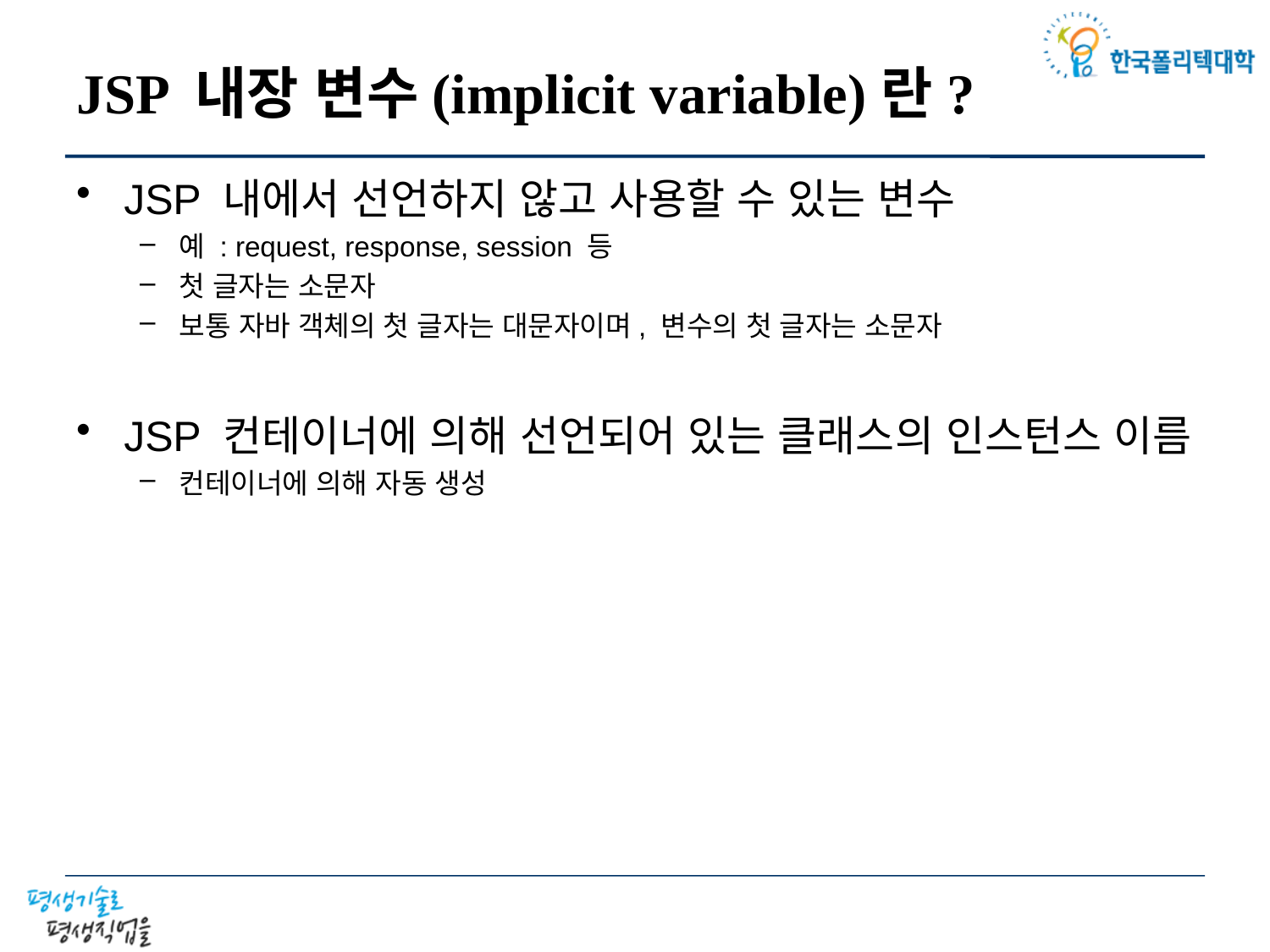

# JSP 내장 변수(implicit variable)란?
JSP 내에서 선언하지 않고 사용할 수 있는 변수
예 : request, response, session 등
첫 글자는 소문자
보통 자바 객체의 첫 글자는 대문자이며, 변수의 첫 글자는 소문자

JSP 컨테이너에 의해 선언되어 있는 클래스의 인스턴스 이름
컨테이너에 의해 자동 생성